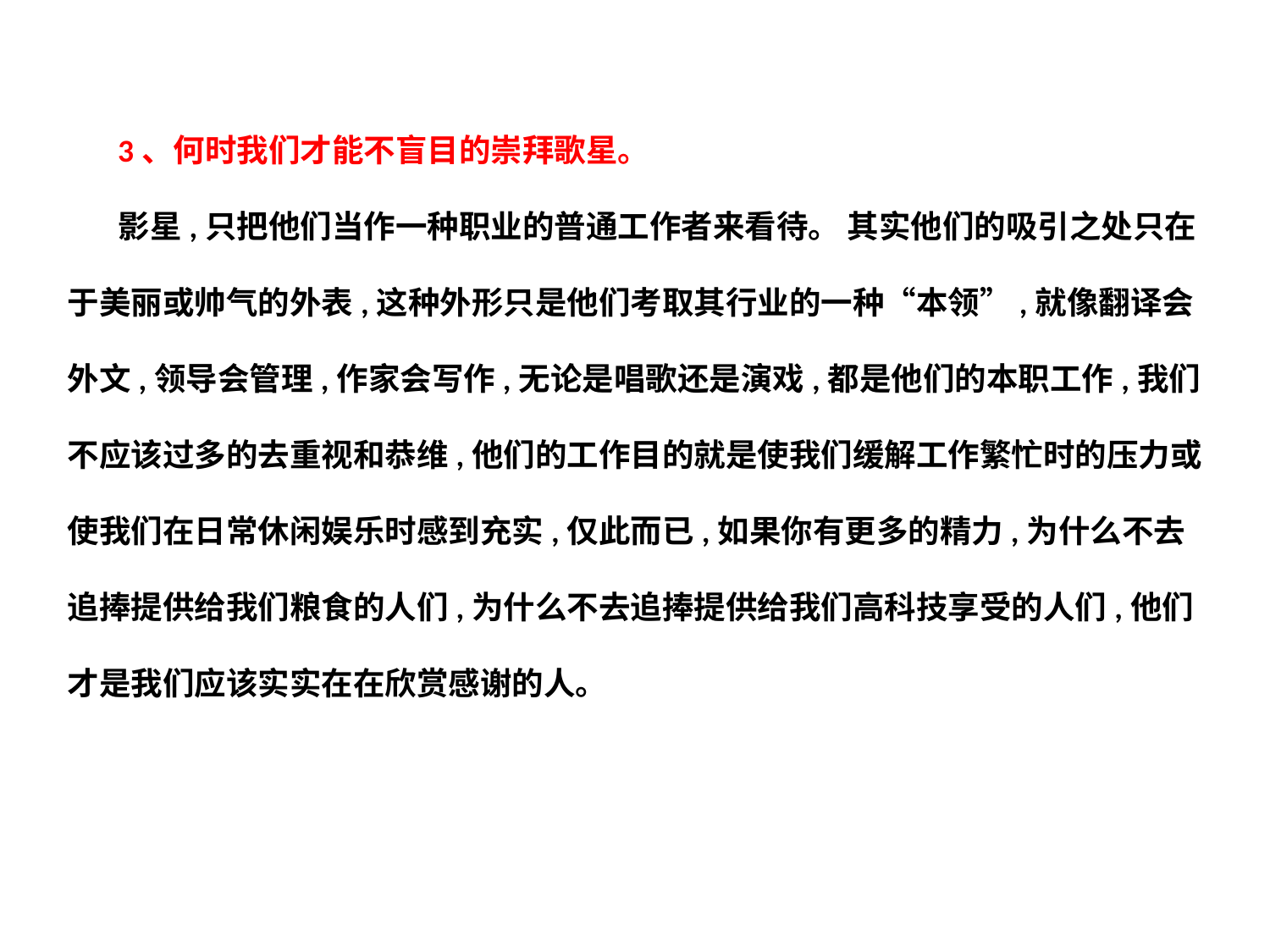

3、何时我们才能不盲目的崇拜歌星。
      影星,只把他们当作一种职业的普通工作者来看待。 其实他们的吸引之处只在于美丽或帅气的外表,这种外形只是他们考取其行业的一种“本领”,就像翻译会外文,领导会管理,作家会写作,无论是唱歌还是演戏,都是他们的本职工作,我们不应该过多的去重视和恭维,他们的工作目的就是使我们缓解工作繁忙时的压力或使我们在日常休闲娱乐时感到充实,仅此而已,如果你有更多的精力,为什么不去追捧提供给我们粮食的人们,为什么不去追捧提供给我们高科技享受的人们,他们才是我们应该实实在在欣赏感谢的人。